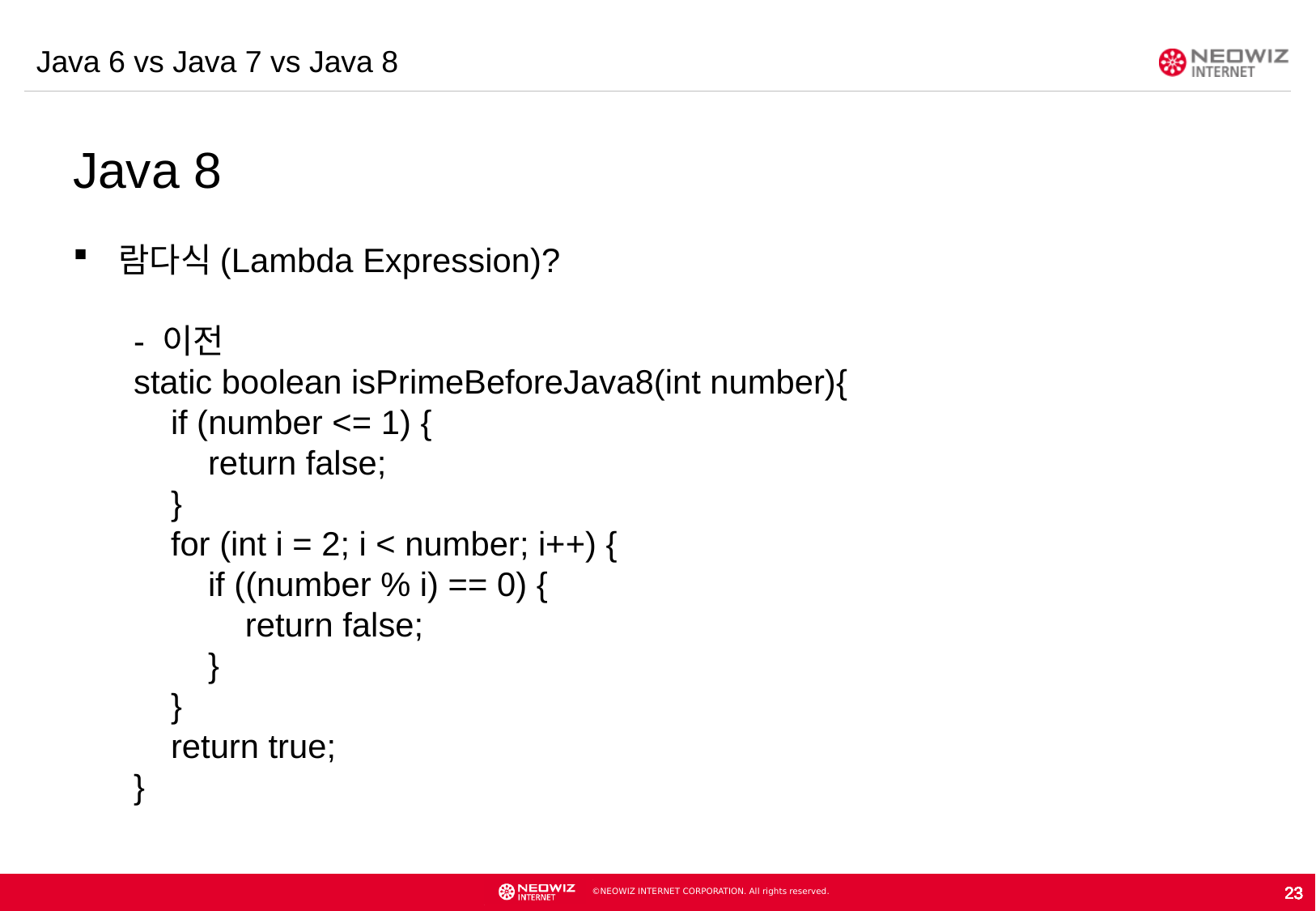

Java 6 vs Java 7 vs Java 8

Java 8

람다식(Lambda Expression)?

- 이전
static boolean isPrimeBeforeJava8(int number){
    if (number <= 1) {
        return false;
    }
    for (int i = 2; i < number; i++) {
        if ((number % i) == 0) {
            return false;
        }
    }
    return true;
}
23
23
23
23
23
23
23
23
23
23
23
23
23
23